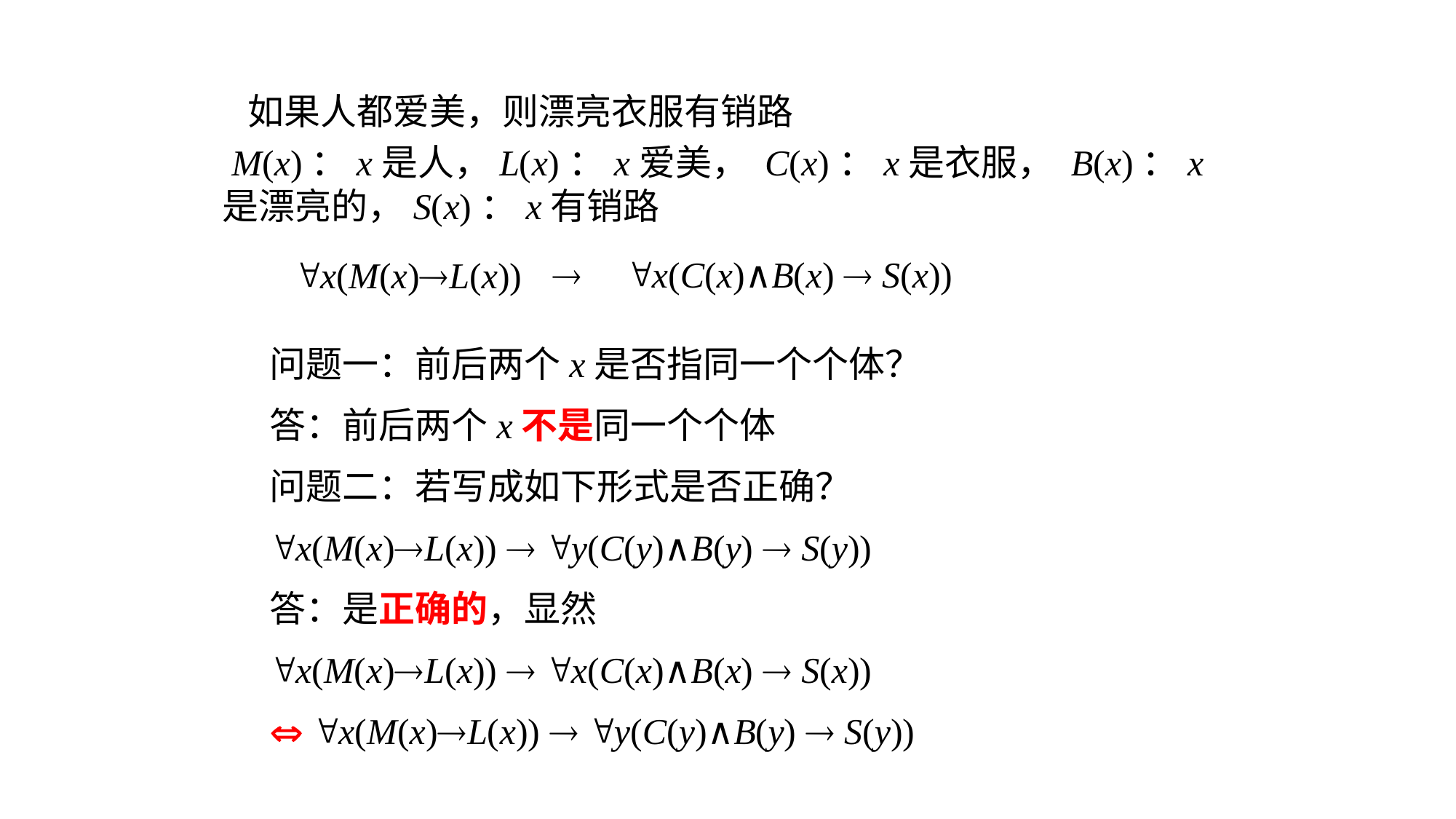

如果人都爱美，则漂亮衣服有销路
 M(x)：x是人，L(x)：x爱美， C(x)：x是衣服， B(x)：x是漂亮的，S(x)：x有销路
→
∀x(C(x)∧B(x) → S(x))
∀x(M(x)→L(x))
问题一：前后两个x是否指同一个个体？
答：前后两个x不是同一个个体
问题二：若写成如下形式是否正确？
∀x(M(x)→L(x)) → ∀y(C(y)∧B(y) → S(y))
答：是正确的，显然
∀x(M(x)→L(x)) → ∀x(C(x)∧B(x) → S(x))
⇔ ∀x(M(x)→L(x)) → ∀y(C(y)∧B(y) → S(y))